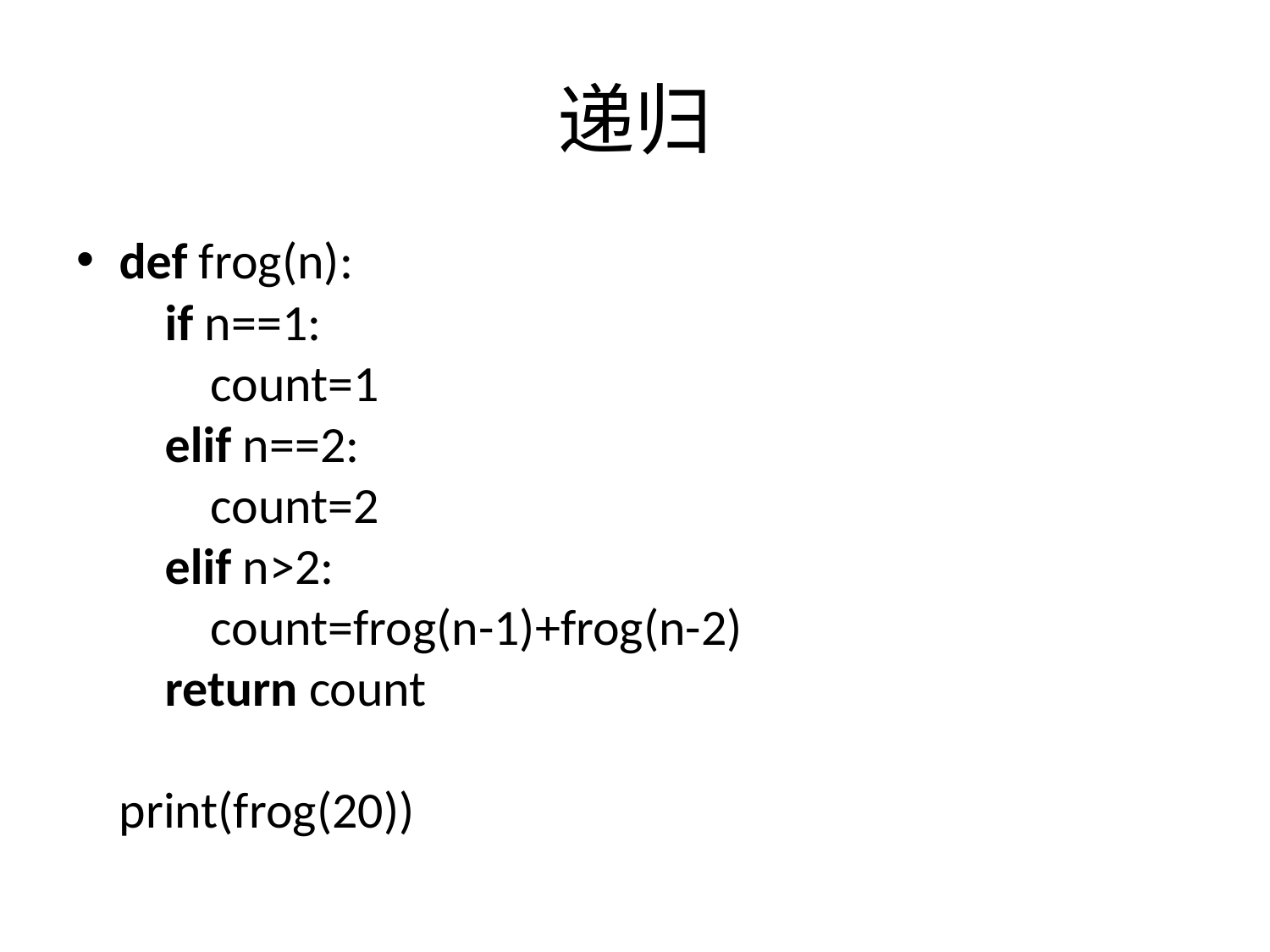

# 递归
def frog(n):
    if n==1:
        count=1
    elif n==2:
        count=2
    elif n>2:
        count=frog(n-1)+frog(n-2)
    return count
print(frog(20))